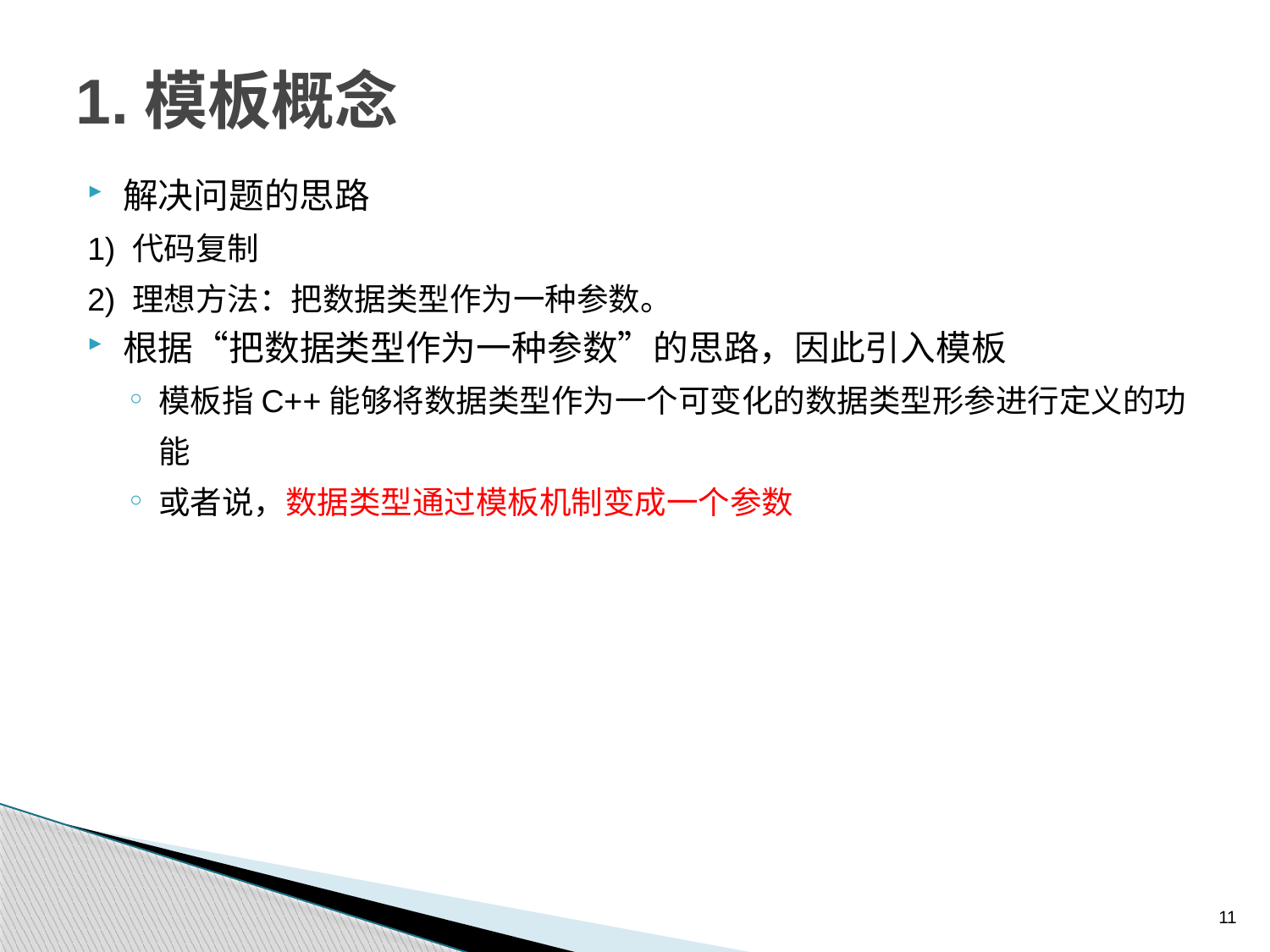

# 1.模板概念
解决问题的思路
1) 代码复制
2) 理想方法：把数据类型作为一种参数。
根据“把数据类型作为一种参数”的思路，因此引入模板
模板指C++能够将数据类型作为一个可变化的数据类型形参进行定义的功能
或者说，数据类型通过模板机制变成一个参数

11